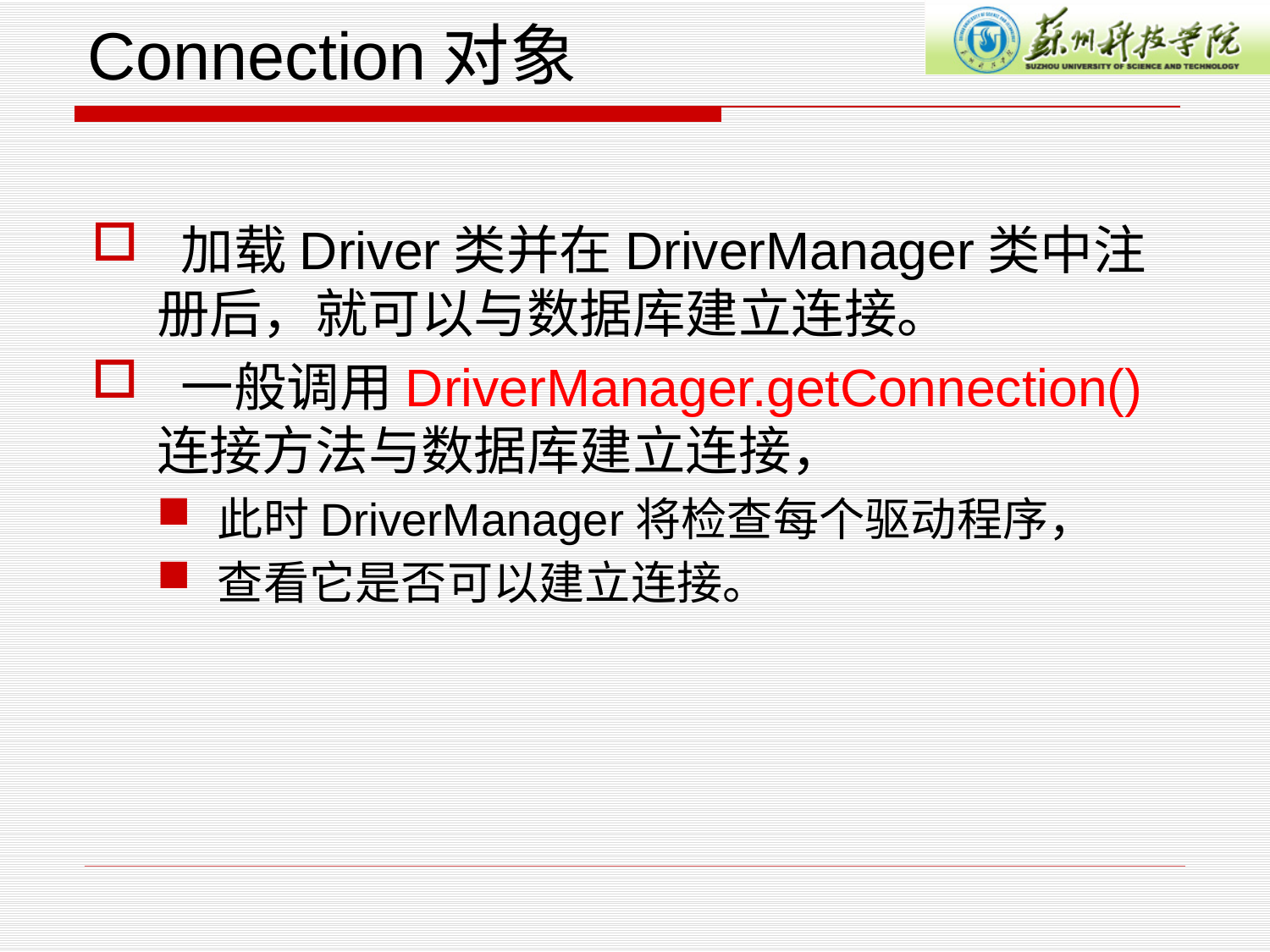

# Connection对象

 加载Driver类并在DriverManager类中注册后，就可以与数据库建立连接。
 一般调用DriverManager.getConnection()连接方法与数据库建立连接，
此时DriverManager将检查每个驱动程序，
查看它是否可以建立连接。